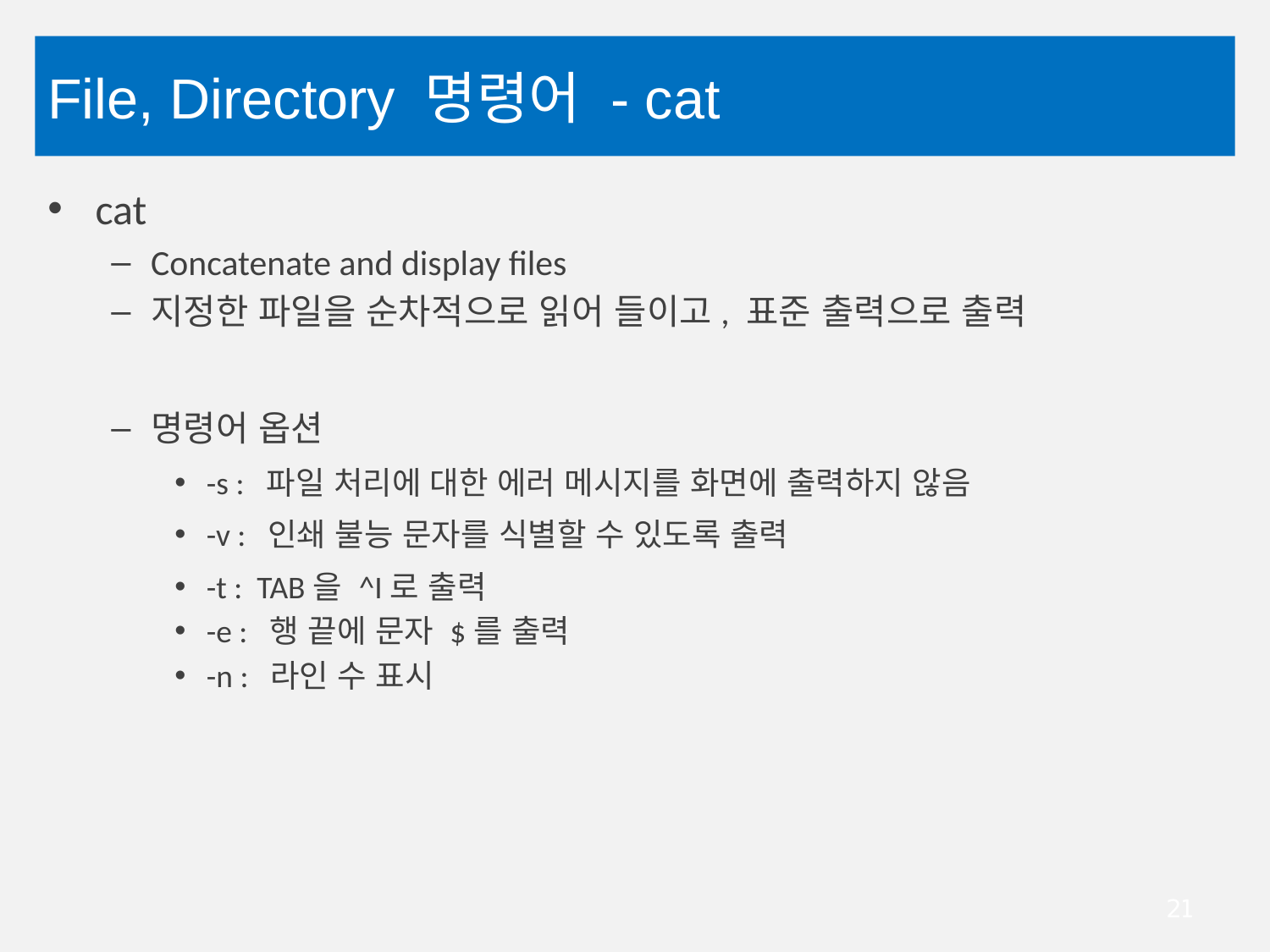

# File, Directory 명령어 - cat
cat
Concatenate and display files
지정한 파일을 순차적으로 읽어 들이고, 표준 출력으로 출력

명령어 옵션
-s :  파일 처리에 대한 에러 메시지를 화면에 출력하지 않음
-v :  인쇄 불능 문자를 식별할 수 있도록 출력
-t :  TAB을 ^I로 출력
-e :  행 끝에 문자 $를 출력
-n :  라인 수 표시
21